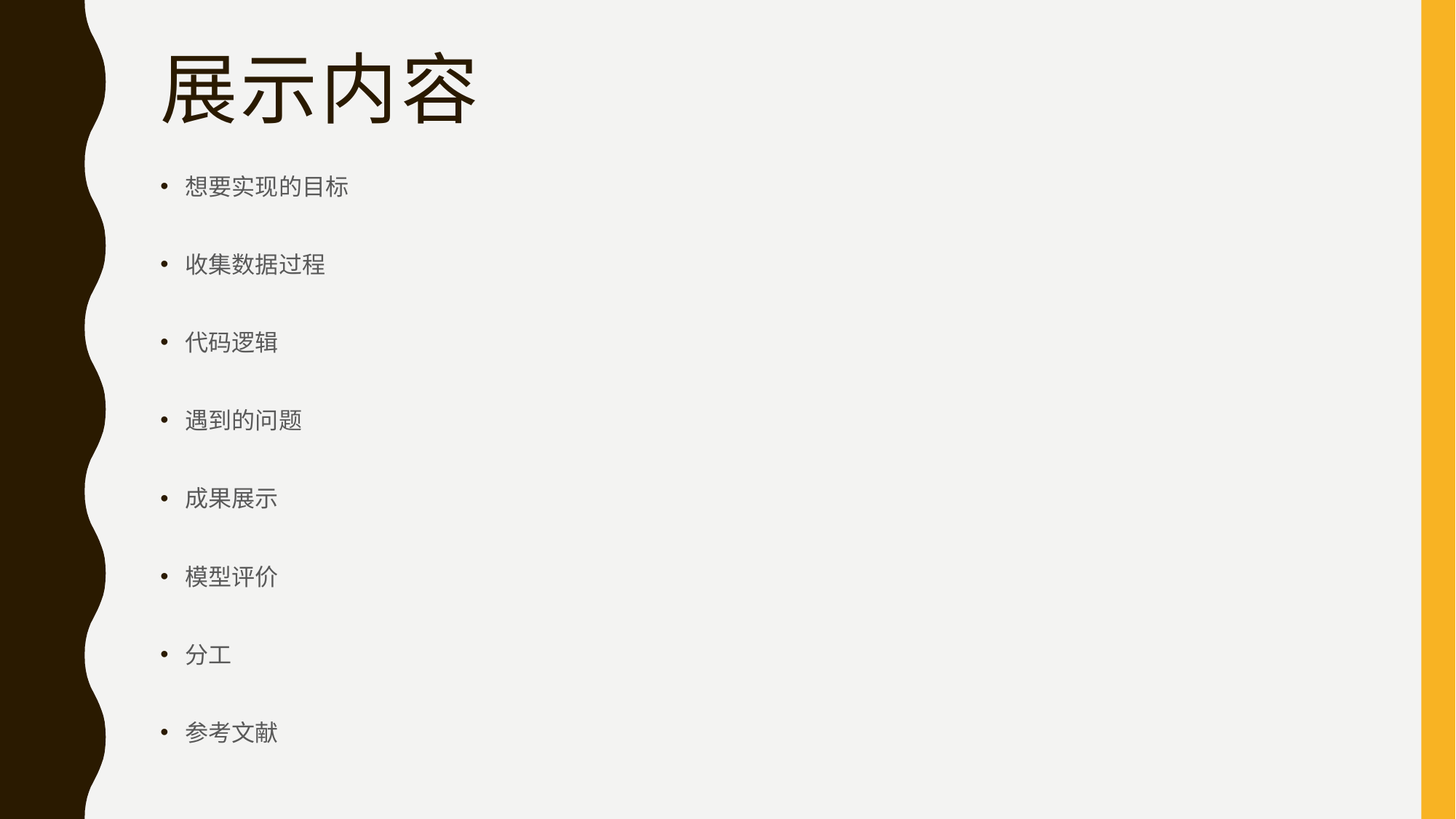

# 展示内容
想要实现的目标

收集数据过程

代码逻辑

遇到的问题

成果展示

模型评价

分工

参考文献